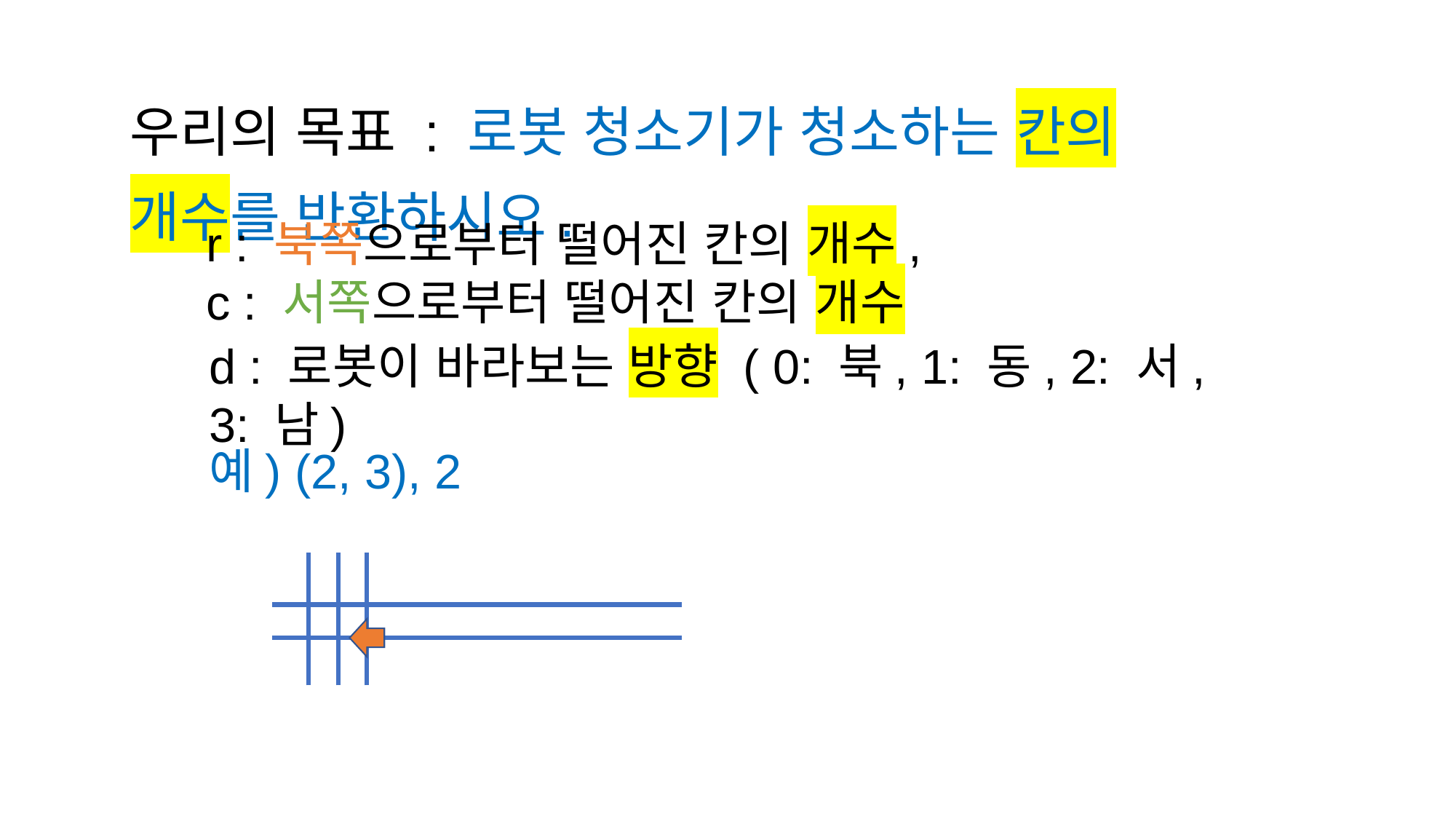

우리의 목표 : 로봇 청소기가 청소하는 칸의 개수를 반환하시오.
r : 북쪽으로부터 떨어진 칸의 개수,
c : 서쪽으로부터 떨어진 칸의 개수
d : 로봇이 바라보는 방향 ( 0: 북, 1: 동, 2: 서, 3: 남)
예) (2, 3), 2